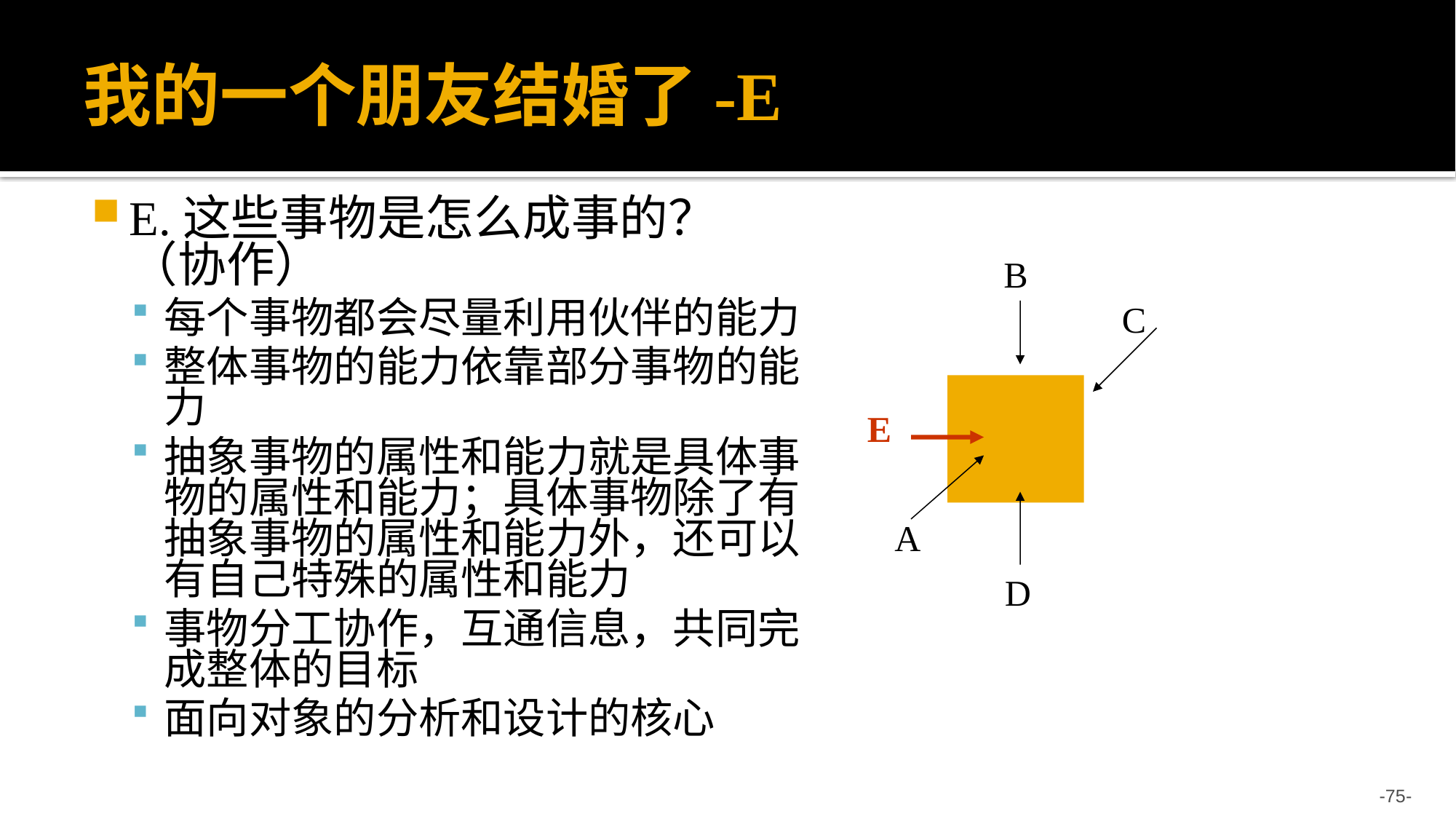

# 我的一个朋友结婚了-E
E.这些事物是怎么成事的？（协作）
每个事物都会尽量利用伙伴的能力
整体事物的能力依靠部分事物的能力
抽象事物的属性和能力就是具体事物的属性和能力；具体事物除了有抽象事物的属性和能力外，还可以有自己特殊的属性和能力
事物分工协作，互通信息，共同完成整体的目标
面向对象的分析和设计的核心
B
C

E

A
D
-75-